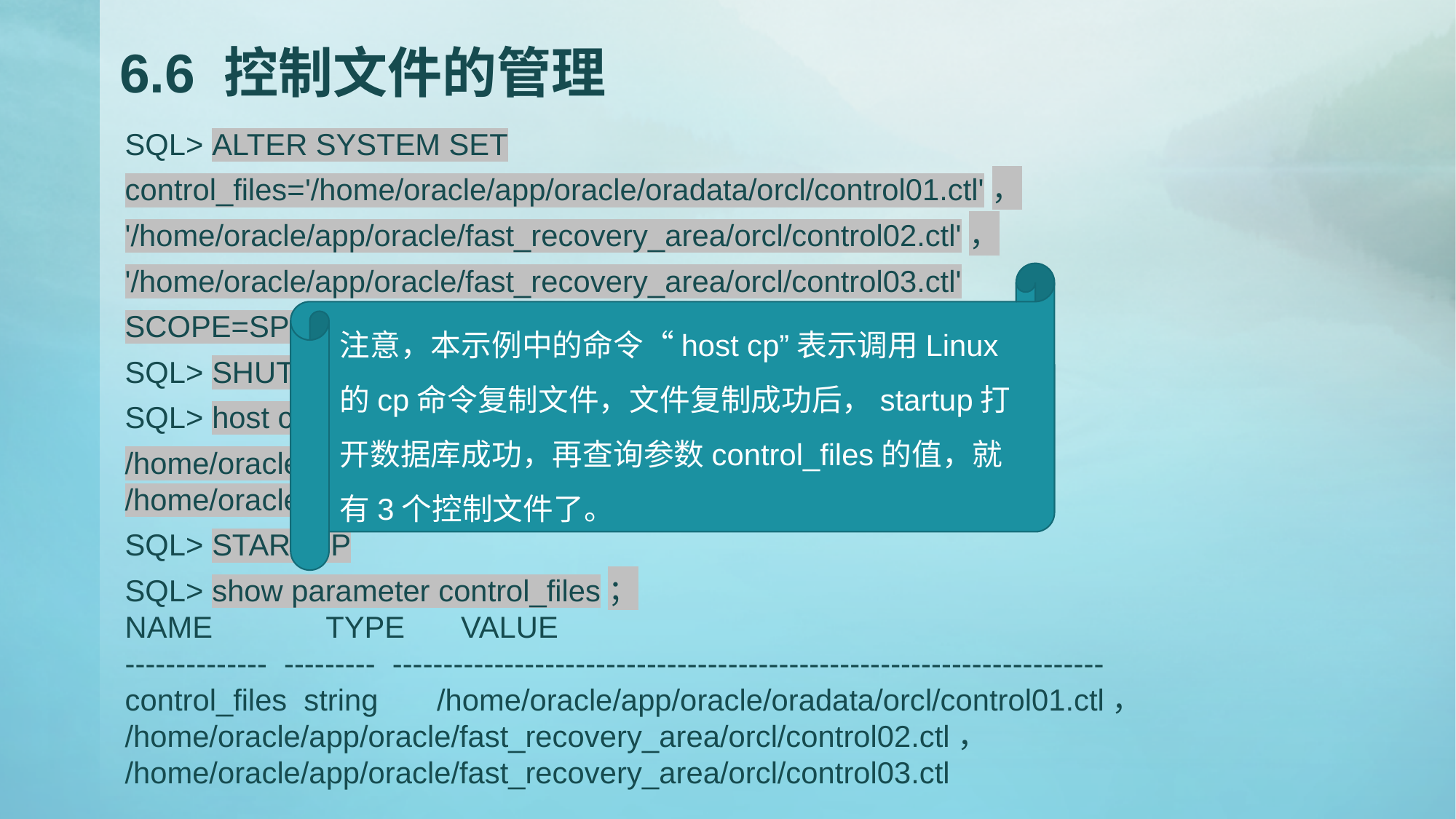

# 6.6 控制文件的管理
SQL> ALTER SYSTEM SET
control_files='/home/oracle/app/oracle/oradata/orcl/control01.ctl'，
'/home/oracle/app/oracle/fast_recovery_area/orcl/control02.ctl'，
'/home/oracle/app/oracle/fast_recovery_area/orcl/control03.ctl'
SCOPE=SPFILE；
SQL> SHUTDOWN IMMEDIATE
SQL> host cp
/home/oracle/app/oracle/fast_recovery_area/orcl/control02.ctl /home/oracle/app/oracle/fast_recovery_area/orcl/control03.ctl
SQL> STARTUP
SQL> show parameter control_files；
NAME	           TYPE	 VALUE
--------------  ---------  ----------------------------------------------------------------------
control_files  string       /home/oracle/app/oracle/oradata/orcl/control01.ctl，
/home/oracle/app/oracle/fast_recovery_area/orcl/control02.ctl，
/home/oracle/app/oracle/fast_recovery_area/orcl/control03.ctl
注意，本示例中的命令“host cp”表示调用Linux的cp命令复制文件，文件复制成功后，startup打开数据库成功，再查询参数control_files的值，就有3个控制文件了。